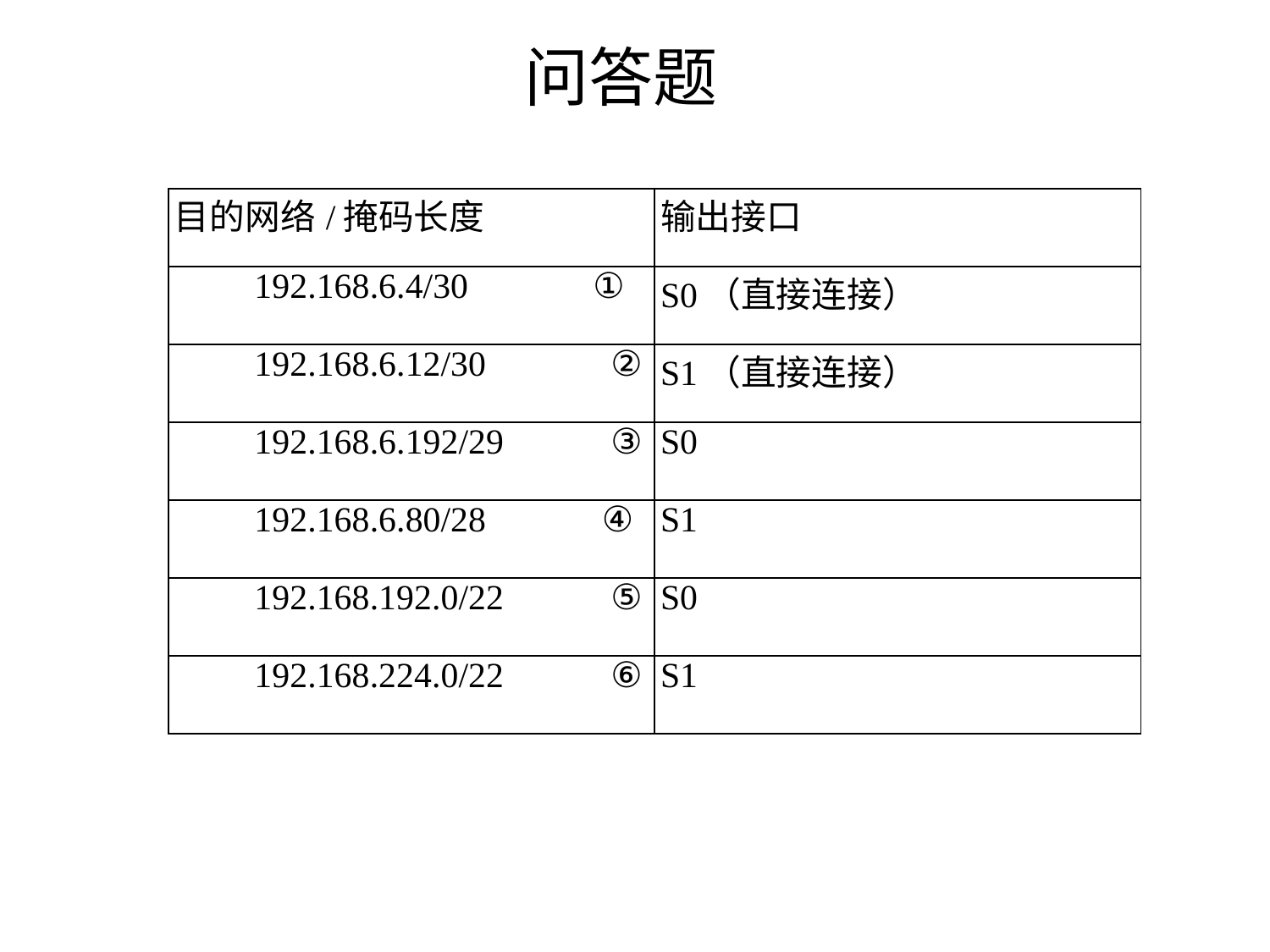

# 问答题

| 目的网络/掩码长度 | 输出接口 |
| --- | --- |
| 192.168.6.4/30 ① | S0（直接连接） |
| 192.168.6.12/30 ② | S1（直接连接） |
| 192.168.6.192/29 ③ | S0 |
| 192.168.6.80/28 ④ | S1 |
| 192.168.192.0/22 ⑤ | S0 |
| 192.168.224.0/22 ⑥ | S1 |